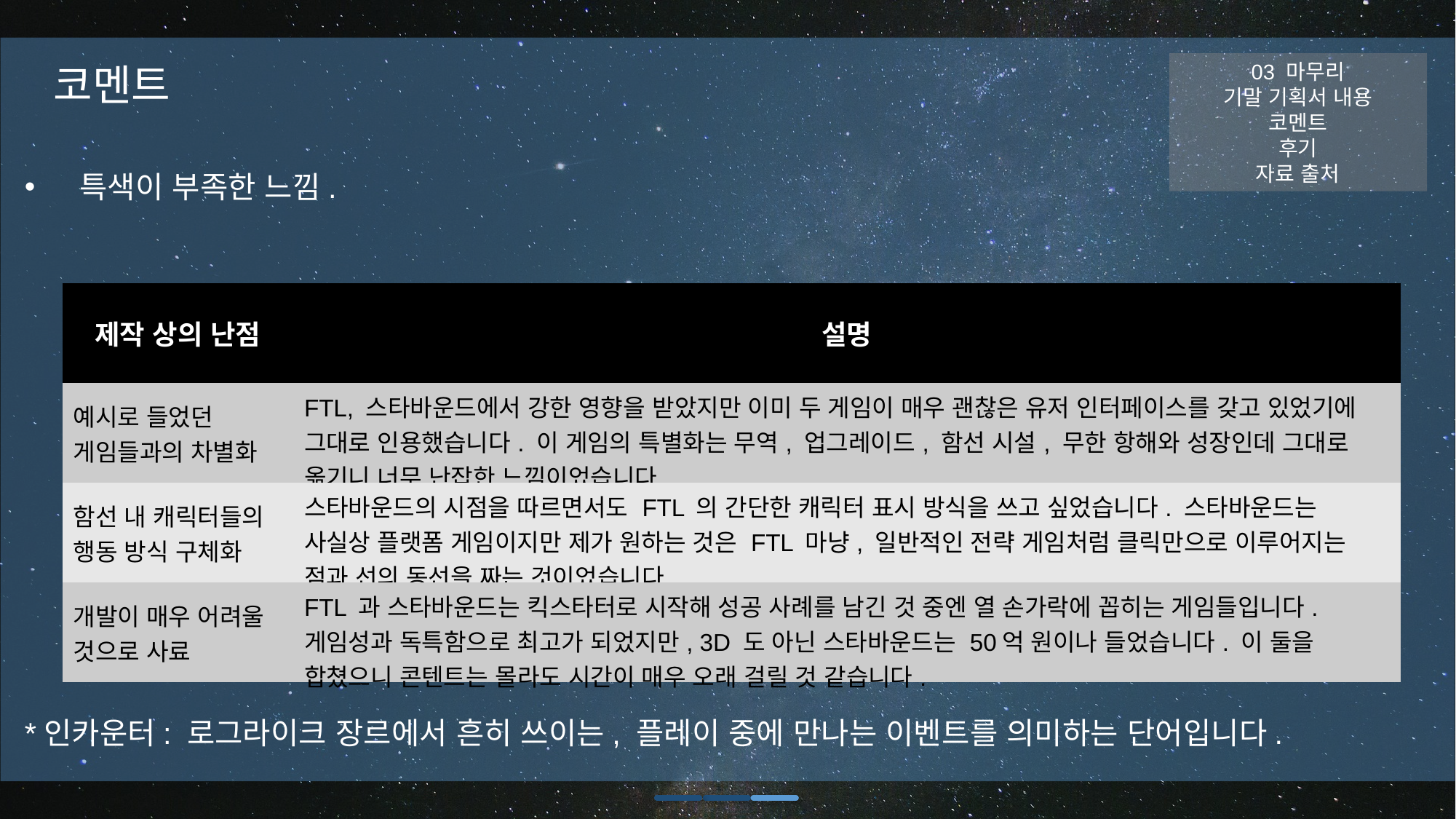

코멘트
03 마무리
기말 기획서 내용
코멘트
후기
자료 출처
 특색이 부족한 느낌.

*인카운터: 로그라이크 장르에서 흔히 쓰이는, 플레이 중에 만나는 이벤트를 의미하는 단어입니다.
| 제작 상의 난점 | 설명 |
| --- | --- |
| 예시로 들었던 게임들과의 차별화 | FTL, 스타바운드에서 강한 영향을 받았지만 이미 두 게임이 매우 괜찮은 유저 인터페이스를 갖고 있었기에 그대로 인용했습니다. 이 게임의 특별화는 무역, 업그레이드, 함선 시설, 무한 항해와 성장인데 그대로 옮기니 너무 난잡한 느낌이었습니다. |
| 함선 내 캐릭터들의 행동 방식 구체화 | 스타바운드의 시점을 따르면서도 FTL 의 간단한 캐릭터 표시 방식을 쓰고 싶었습니다. 스타바운드는 사실상 플랫폼 게임이지만 제가 원하는 것은 FTL 마냥, 일반적인 전략 게임처럼 클릭만으로 이루어지는 점과 선의 동선을 짜는 것이었습니다. |
| 개발이 매우 어려울 것으로 사료 | FTL 과 스타바운드는 킥스타터로 시작해 성공 사례를 남긴 것 중엔 열 손가락에 꼽히는 게임들입니다. 게임성과 독특함으로 최고가 되었지만, 3D 도 아닌 스타바운드는 50억 원이나 들었습니다. 이 둘을 합쳤으니 콘텐트는 몰라도 시간이 매우 오래 걸릴 것 같습니다. |